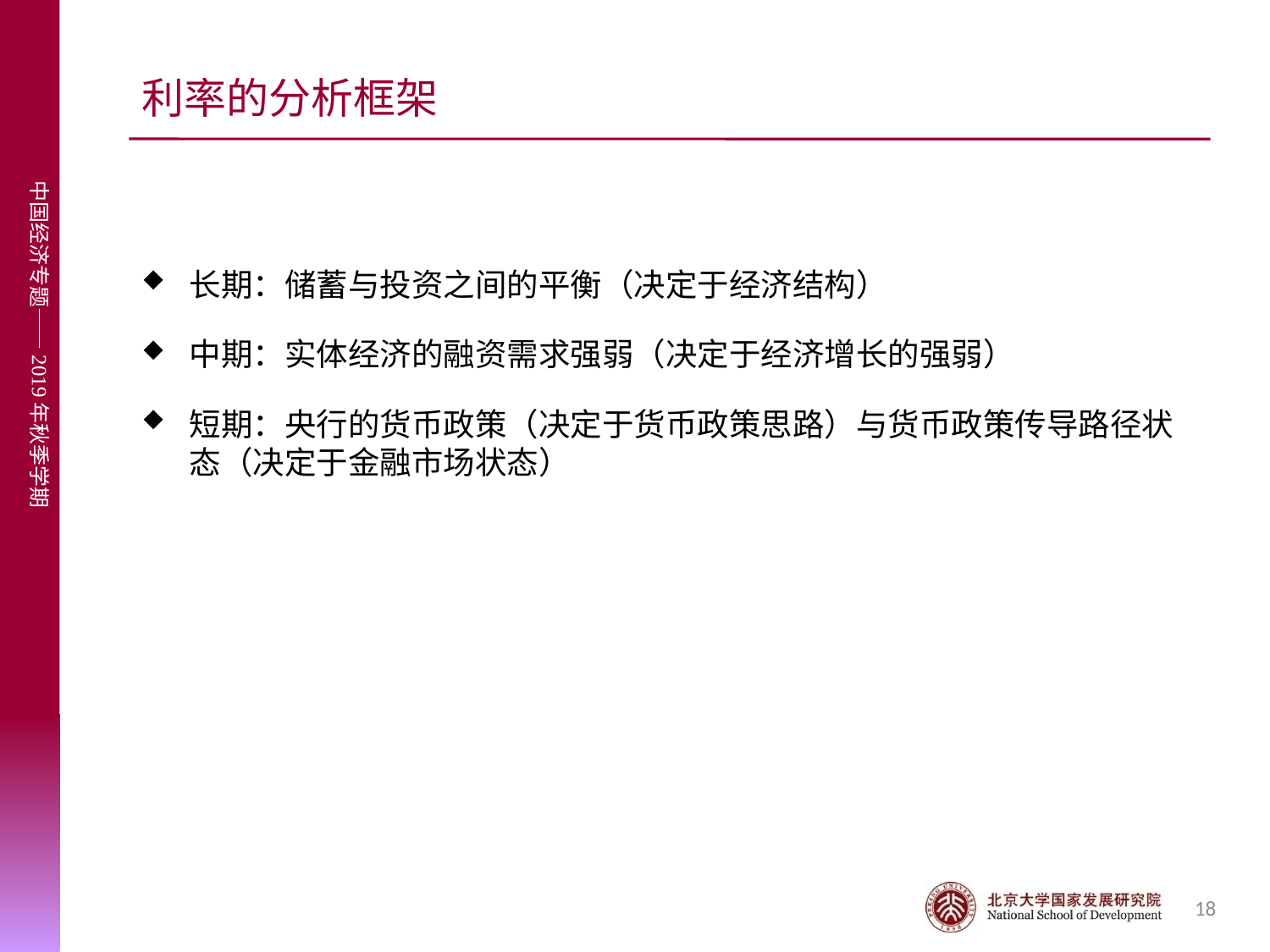

# 利率的分析框架

长期：储蓄与投资之间的平衡（决定于经济结构）
中期：实体经济的融资需求强弱（决定于经济增长的强弱）
短期：央行的货币政策（决定于货币政策思路）与货币政策传导路径状态（决定于金融市场状态）

18